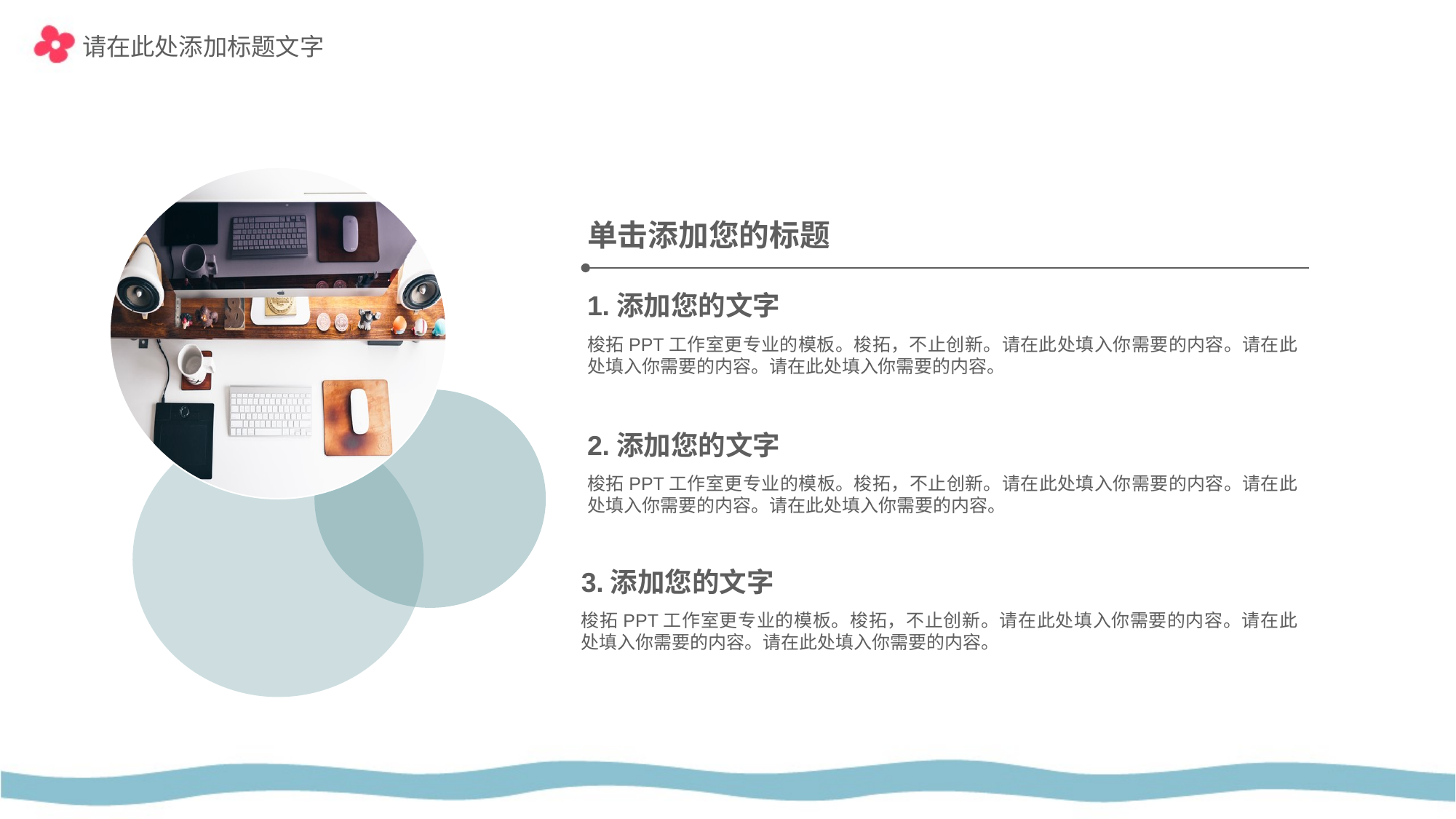

请在此处添加标题文字

单击添加您的标题
1.添加您的文字
梭拓PPT工作室更专业的模板。梭拓，不止创新。请在此处填入你需要的内容。请在此处填入你需要的内容。请在此处填入你需要的内容。

2.添加您的文字
梭拓PPT工作室更专业的模板。梭拓，不止创新。请在此处填入你需要的内容。请在此处填入你需要的内容。请在此处填入你需要的内容。
3.添加您的文字
梭拓PPT工作室更专业的模板。梭拓，不止创新。请在此处填入你需要的内容。请在此处填入你需要的内容。请在此处填入你需要的内容。